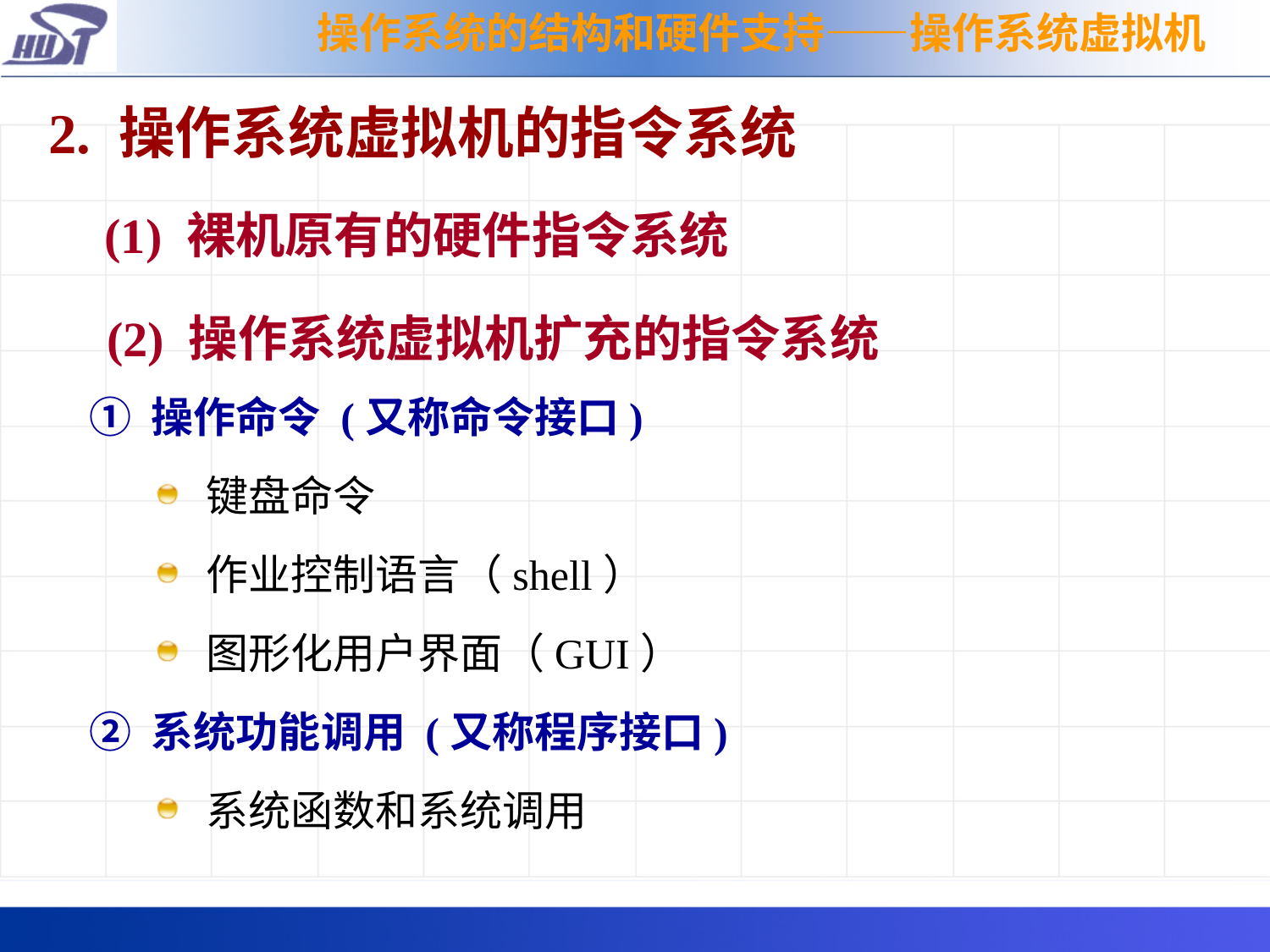

操作系统的结构和硬件支持——操作系统虚拟机
2. 操作系统虚拟机的指令系统
(1) 裸机原有的硬件指令系统
(2) 操作系统虚拟机扩充的指令系统
① 操作命令 (又称命令接口)
键盘命令
作业控制语言（shell）
图形化用户界面（GUI）
② 系统功能调用 (又称程序接口)
系统函数和系统调用